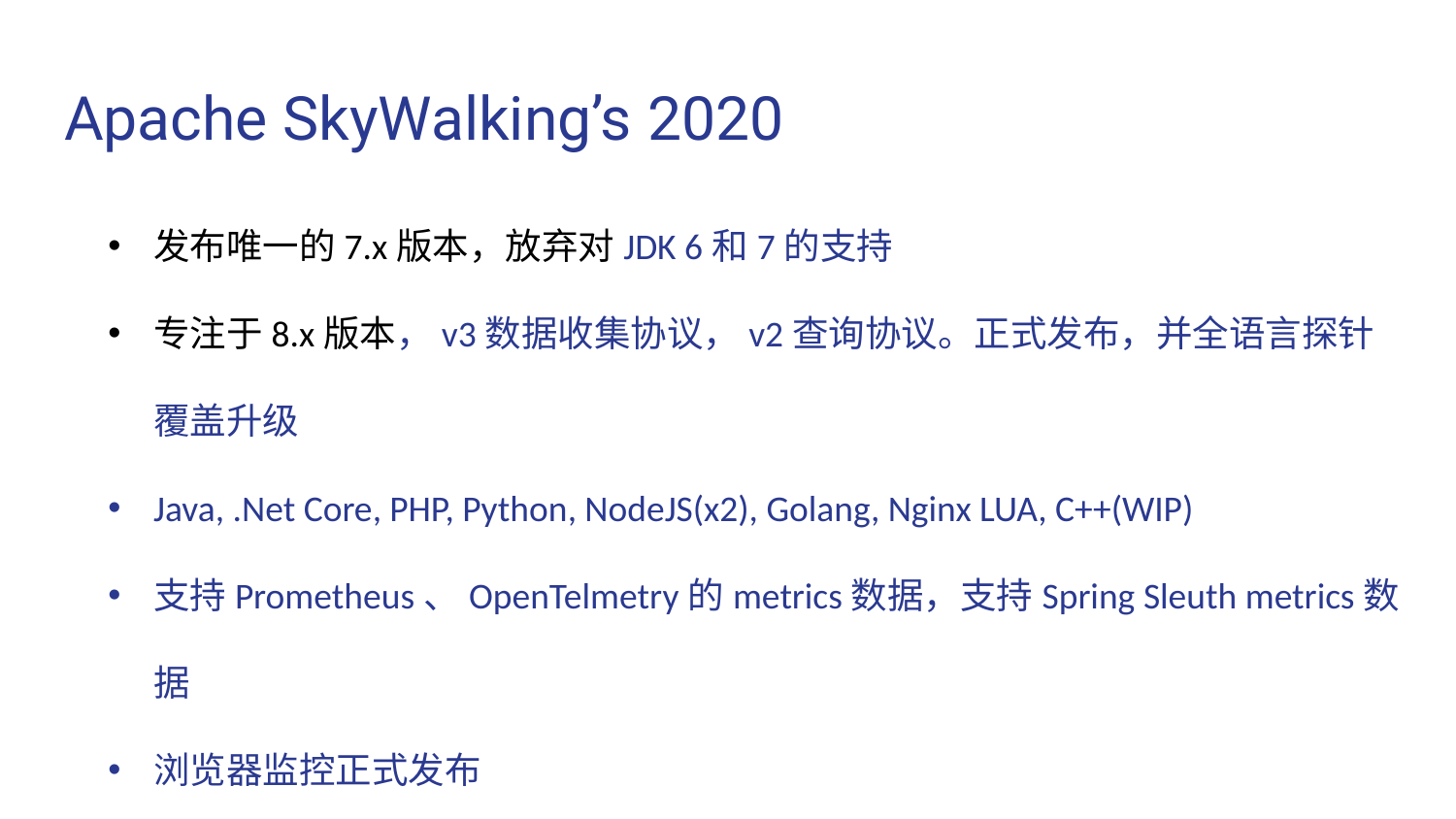

# Apache SkyWalking’s 2020
发布唯一的7.x版本，放弃对JDK 6和7的支持
专注于8.x版本，v3数据收集协议，v2查询协议。正式发布，并全语言探针覆盖升级
Java, .Net Core, PHP, Python, NodeJS(x2), Golang, Nginx LUA, C++(WIP)
支持Prometheus、OpenTelmetry的metrics数据，支持Spring Sleuth metrics数据
浏览器监控正式发布